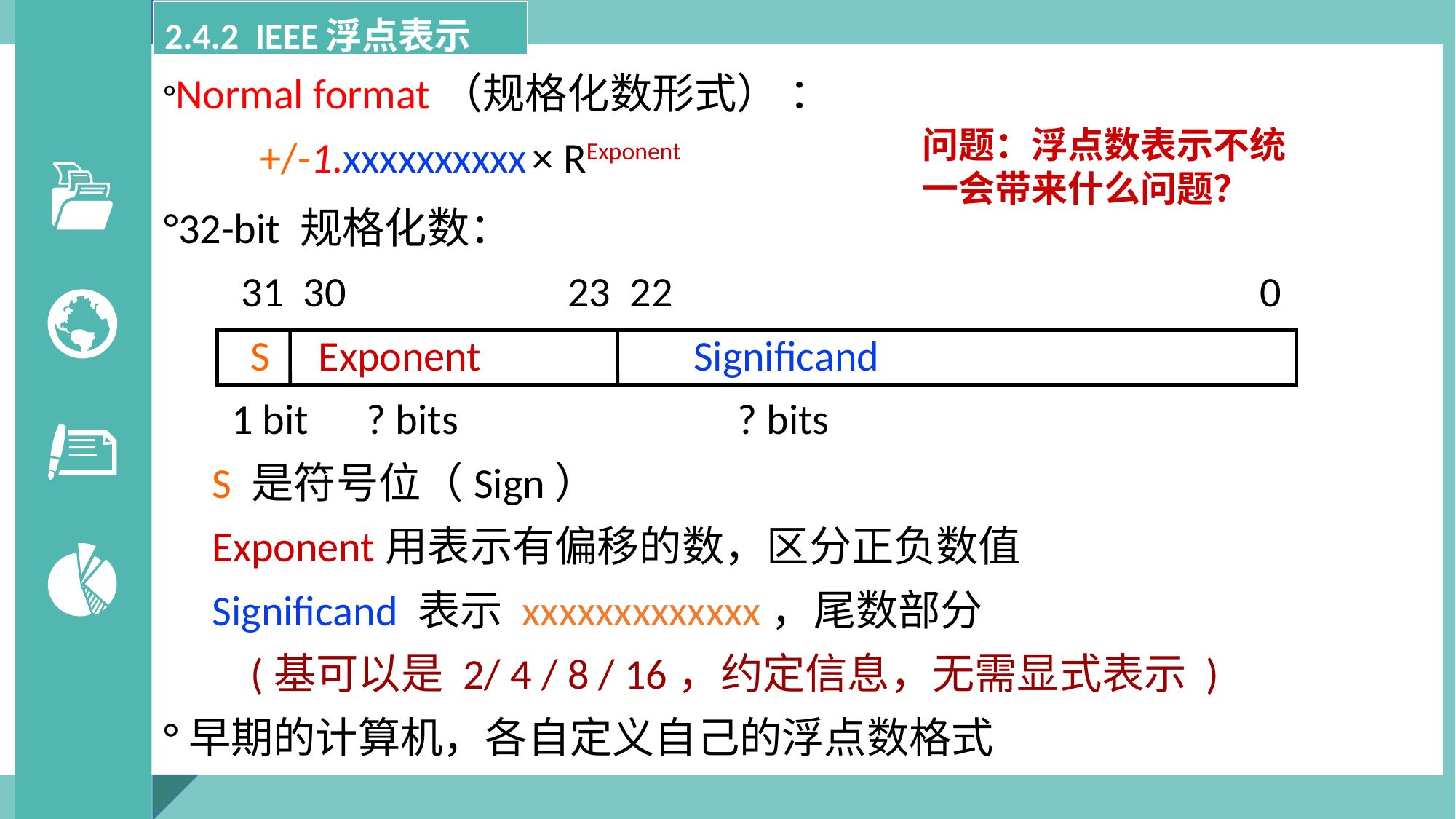

| 2.4.2 IEEE浮点表示 |
| --- |
°Normal format（规格化数形式） ：
          +/-1.xxxxxxxxxx × RExponent
°32-bit 规格化数：
        31  30                       23  22                                                             0
         S     Exponent                      Significand
       1 bit      ? bits                             ? bits
     S 是符号位（Sign）
     Exponent用表示有偏移的数，区分正负数值
     Significand 表示 xxxxxxxxxxxxx，尾数部分
         (基可以是 2/ 4 / 8 / 16，约定信息，无需显式表示 )
°早期的计算机，各自定义自己的浮点数格式
问题：浮点数表示不统一会带来什么问题？